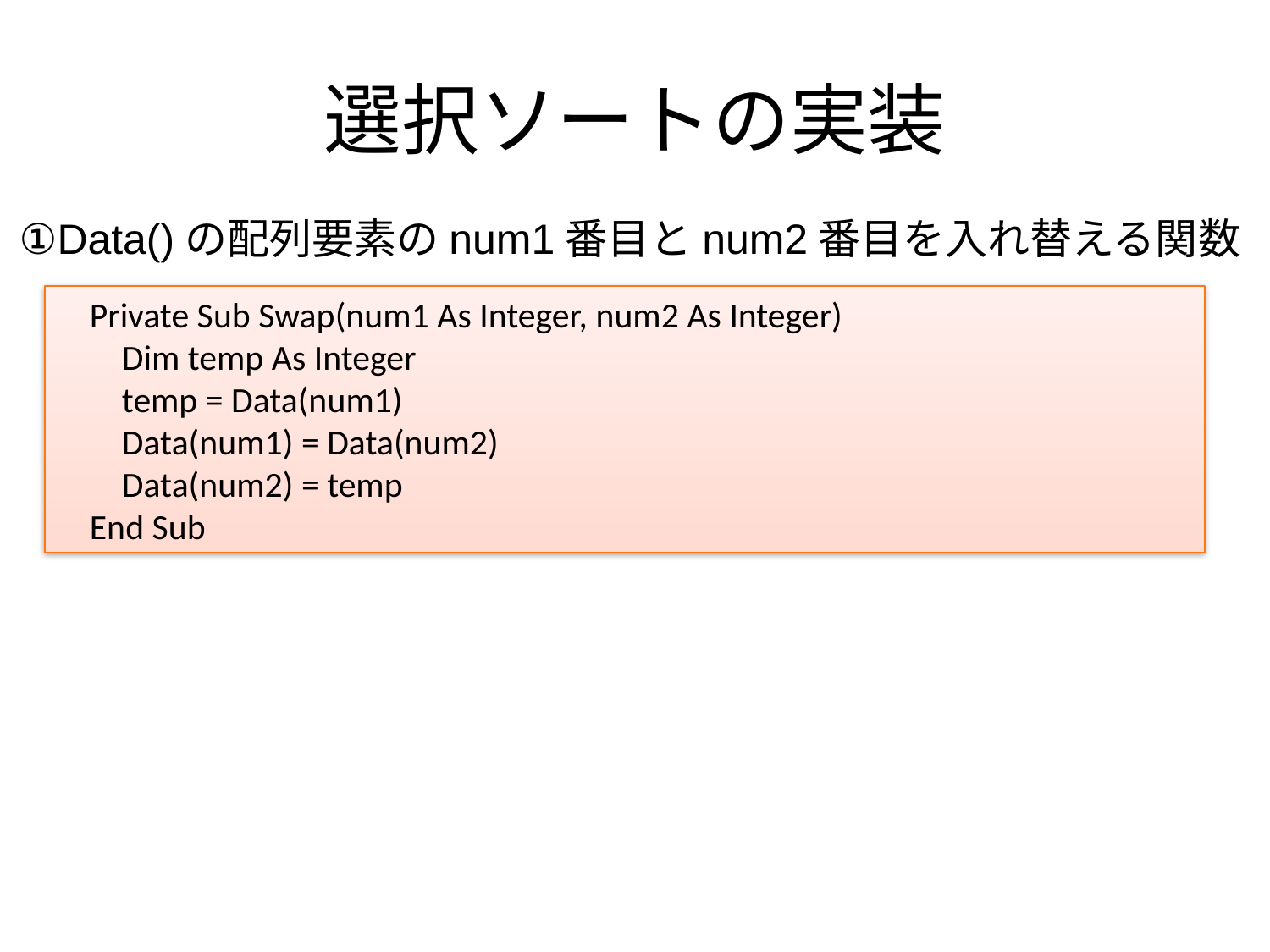

# 選択ソートの実装
①Data()の配列要素のnum1番目とnum2番目を入れ替える関数
    Private Sub Swap(num1 As Integer, num2 As Integer)
        Dim temp As Integer
        temp = Data(num1)
        Data(num1) = Data(num2)
        Data(num2) = temp
    End Sub